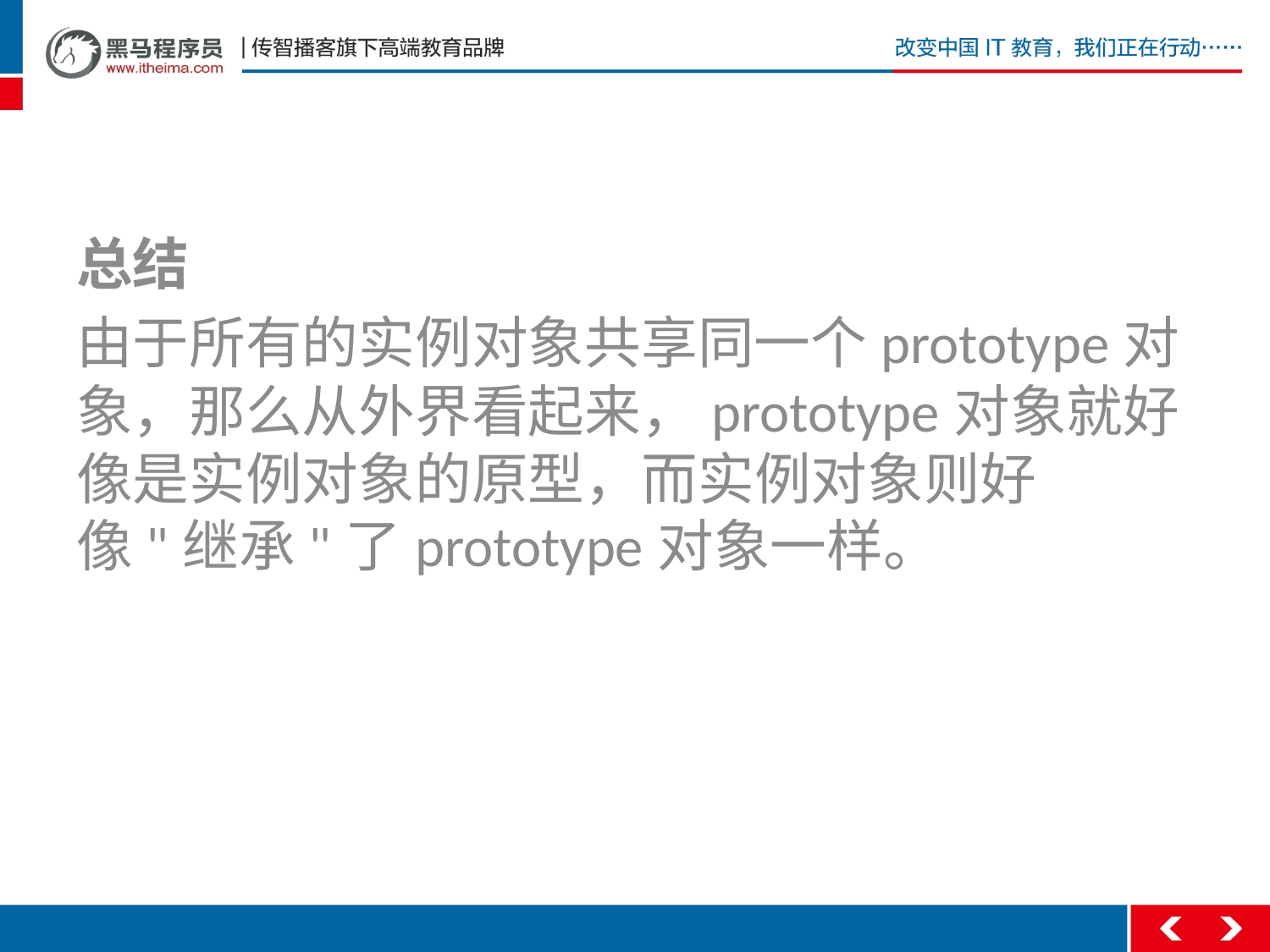

#
总结
由于所有的实例对象共享同一个prototype对象，那么从外界看起来，prototype对象就好像是实例对象的原型，而实例对象则好像"继承"了prototype对象一样。